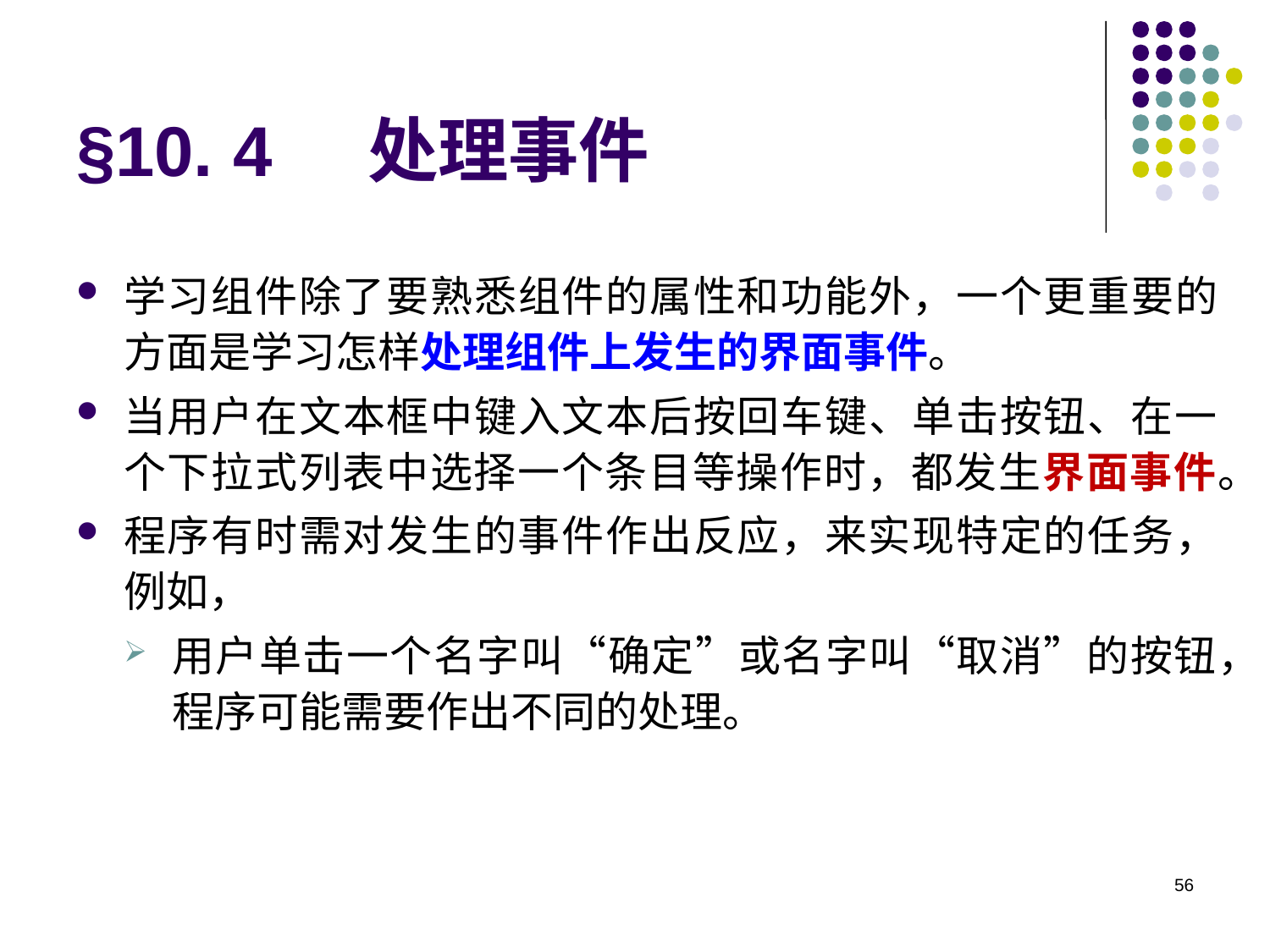

# §10. 4    处理事件
学习组件除了要熟悉组件的属性和功能外，一个更重要的方面是学习怎样处理组件上发生的界面事件。
当用户在文本框中键入文本后按回车键、单击按钮、在一个下拉式列表中选择一个条目等操作时，都发生界面事件。
程序有时需对发生的事件作出反应，来实现特定的任务，例如，
用户单击一个名字叫“确定”或名字叫“取消”的按钮，程序可能需要作出不同的处理。
56